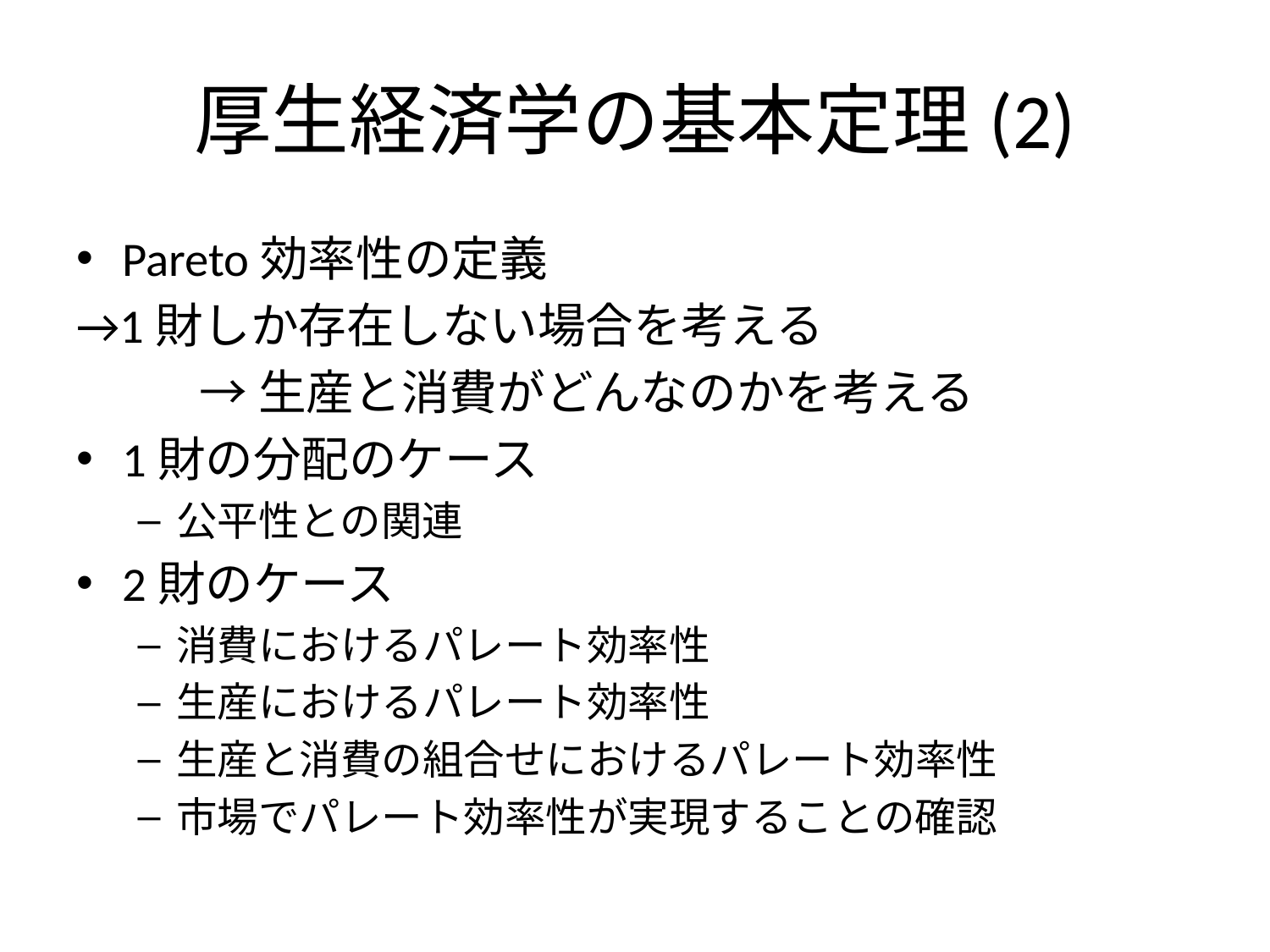

# 厚生経済学の基本定理(2)
Pareto効率性の定義
→1財しか存在しない場合を考える
	→生産と消費がどんなのかを考える
1財の分配のケース
公平性との関連
2財のケース
消費におけるパレート効率性
生産におけるパレート効率性
生産と消費の組合せにおけるパレート効率性
市場でパレート効率性が実現することの確認